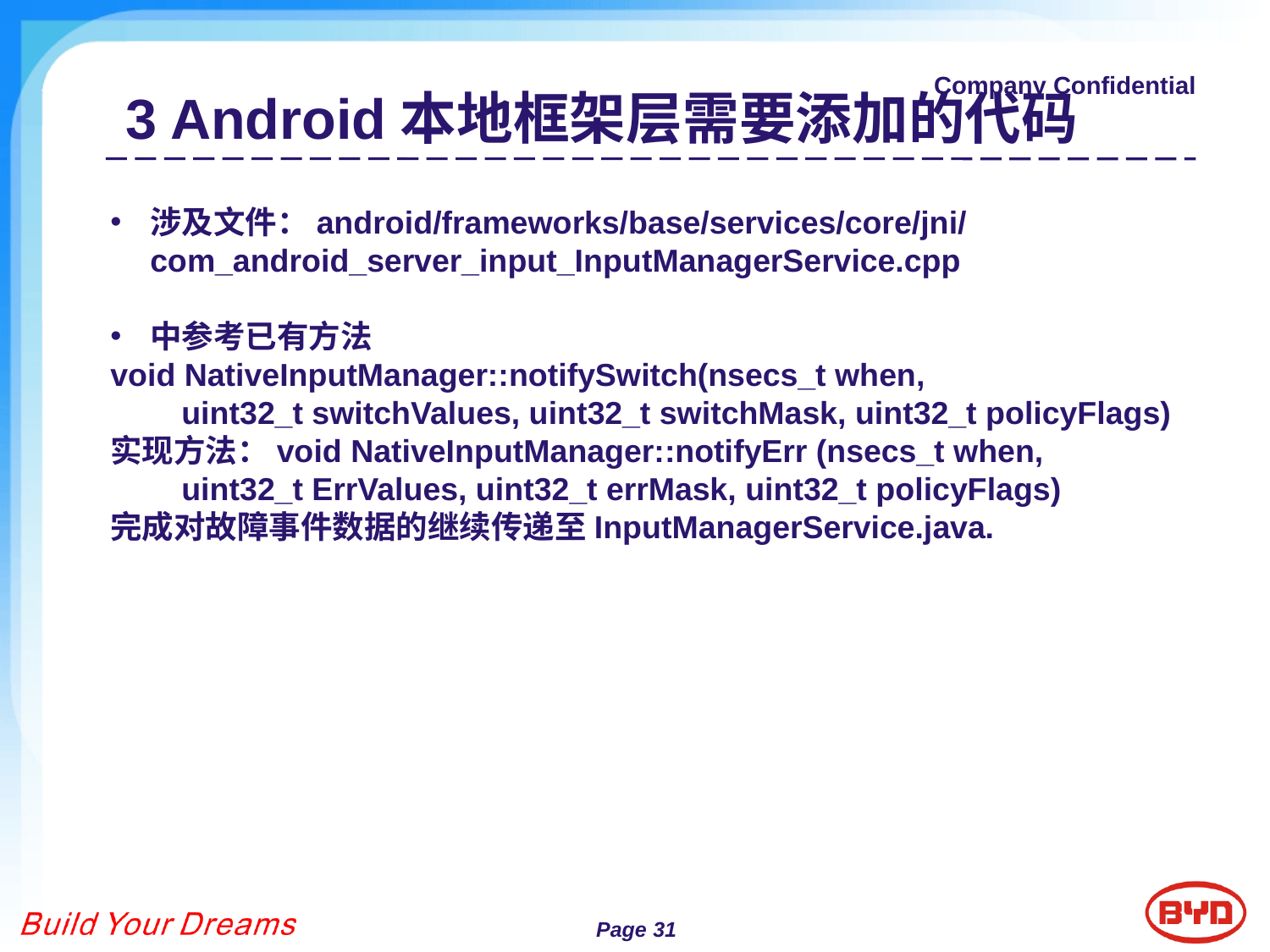

3 Android本地框架层需要添加的代码A
涉及文件：android/frameworks/base/services/core/jni/com_android_server_input_InputManagerService.cpp

中参考已有方法
void NativeInputManager::notifySwitch(nsecs_t when,
        uint32_t switchValues, uint32_t switchMask, uint32_t policyFlags)
实现方法：void NativeInputManager::notifyErr (nsecs_t when,
        uint32_t ErrValues, uint32_t errMask, uint32_t policyFlags)
完成对故障事件数据的继续传递至InputManagerService.java.